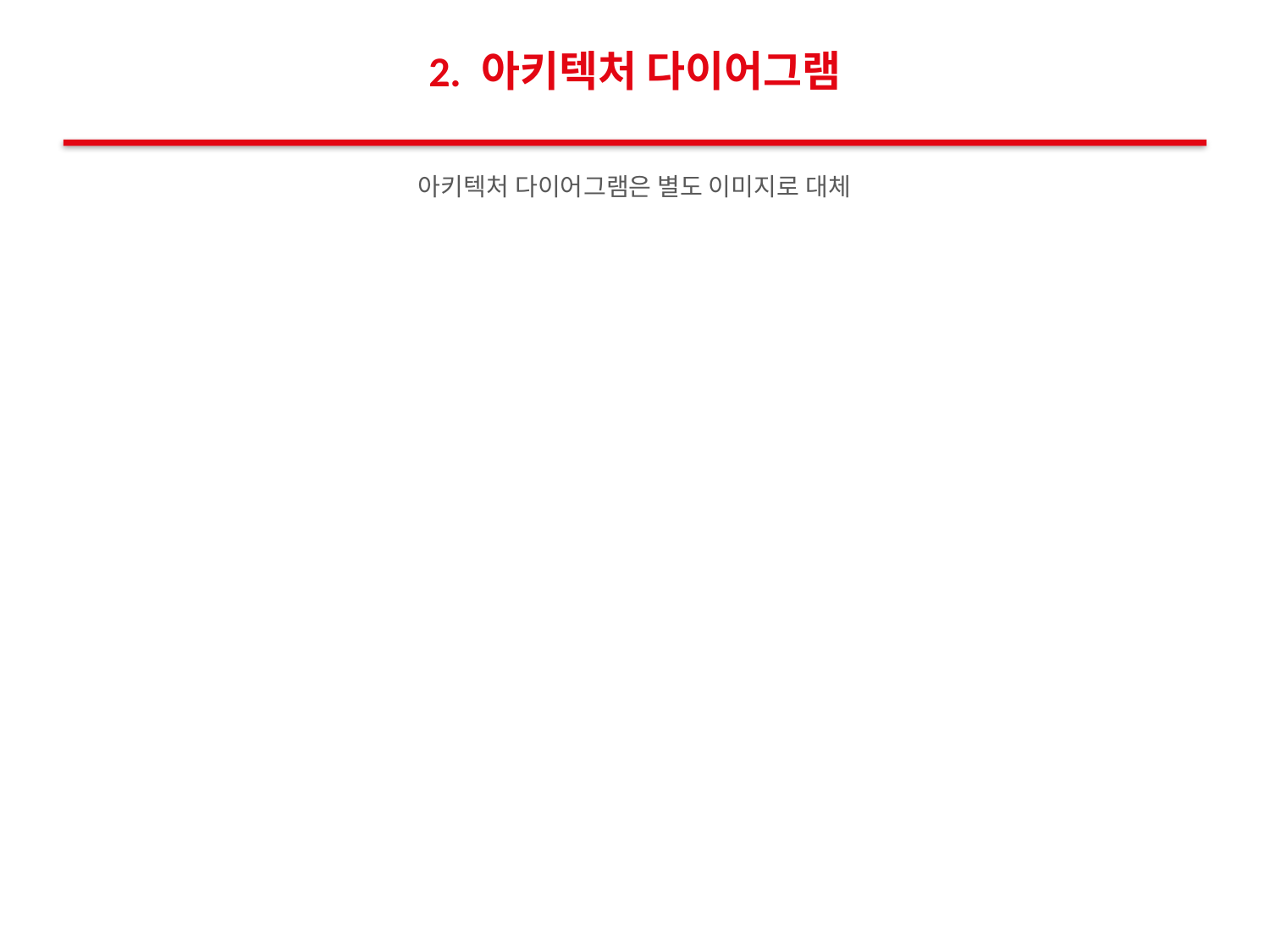

2. 아키텍처 다이어그램

아키텍처 다이어그램은 별도 이미지로 대체